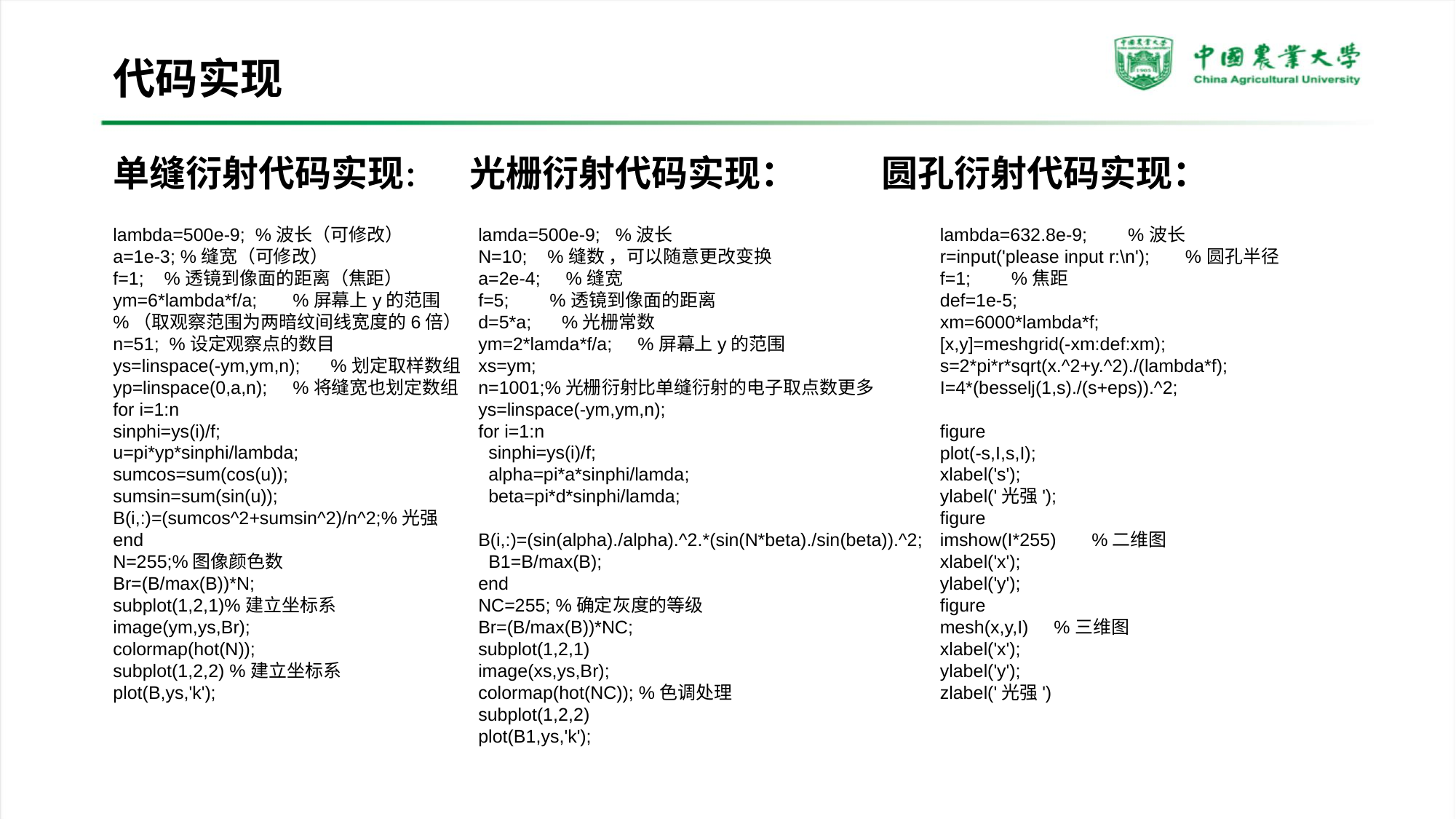

# 代码实现
单缝衍射代码实现：
光栅衍射代码实现：
圆孔衍射代码实现：
lambda=500e-9;  %波长（可修改）
a=1e-3; %缝宽（可修改）
f=1;    %透镜到像面的距离（焦距）
ym=6*lambda*f/a;       %屏幕上y的范围
%（取观察范围为两暗纹间线宽度的6倍）
n=51;  %设定观察点的数目
ys=linspace(-ym,ym,n);      %划定取样数组
yp=linspace(0,a,n);     %将缝宽也划定数组
for i=1:n
sinphi=ys(i)/f;
u=pi*yp*sinphi/lambda;
sumcos=sum(cos(u));
sumsin=sum(sin(u));
B(i,:)=(sumcos^2+sumsin^2)/n^2;%光强
end
N=255;%图像颜色数
Br=(B/max(B))*N;
subplot(1,2,1)%建立坐标系
image(ym,ys,Br);
colormap(hot(N));
subplot(1,2,2) %建立坐标系
plot(B,ys,'k');
lamda=500e-9;   %波长
N=10;    %缝数 ，可以随意更改变换
a=2e-4;     %缝宽
f=5;        %透镜到像面的距离
d=5*a;      %光栅常数
ym=2*lamda*f/a;     %屏幕上y的范围
xs=ym;
n=1001;%光栅衍射比单缝衍射的电子取点数更多
ys=linspace(-ym,ym,n);
for i=1:n
  sinphi=ys(i)/f;
  alpha=pi*a*sinphi/lamda;
  beta=pi*d*sinphi/lamda;
  B(i,:)=(sin(alpha)./alpha).^2.*(sin(N*beta)./sin(beta)).^2;
  B1=B/max(B);
end
NC=255; %确定灰度的等级
Br=(B/max(B))*NC;
subplot(1,2,1)
image(xs,ys,Br);
colormap(hot(NC)); %色调处理
subplot(1,2,2)
plot(B1,ys,'k');
lambda=632.8e-9;        %波长
r=input('please input r:\n');       %圆孔半径
f=1;        %焦距
def=1e-5;
xm=6000*lambda*f;
[x,y]=meshgrid(-xm:def:xm);
s=2*pi*r*sqrt(x.^2+y.^2)./(lambda*f);
I=4*(besselj(1,s)./(s+eps)).^2;

figure
plot(-s,I,s,I);
xlabel('s');
ylabel('光强');
figure
imshow(I*255)       %二维图
xlabel('x');
ylabel('y');
figure
mesh(x,y,I)     %三维图
xlabel('x');
ylabel('y');
zlabel('光强')